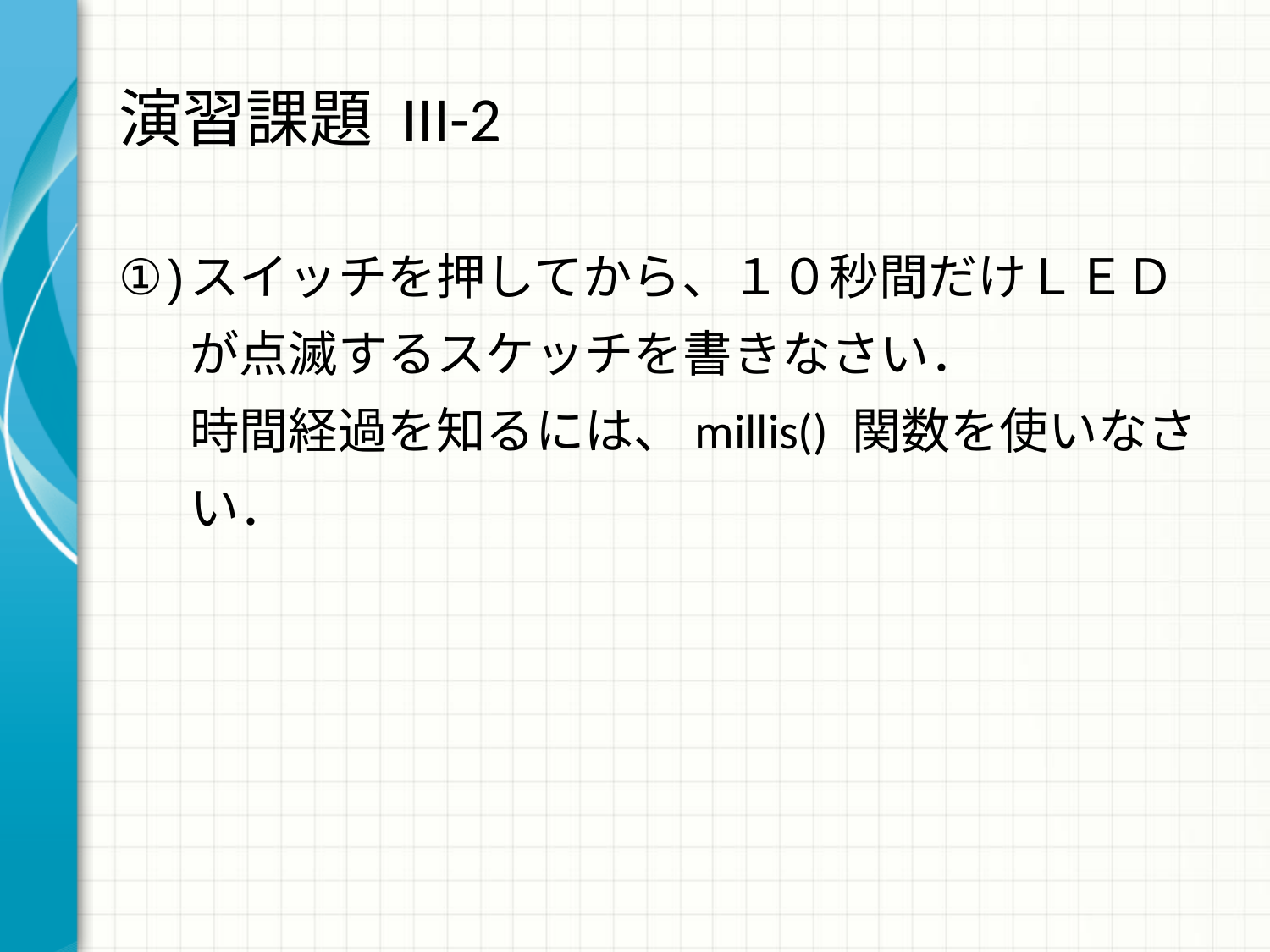

# 演習課題 III-2
スイッチを押してから、１０秒間だけＬＥＤが点滅するスケッチを書きなさい．
時間経過を知るには、millis() 関数を使いなさい．